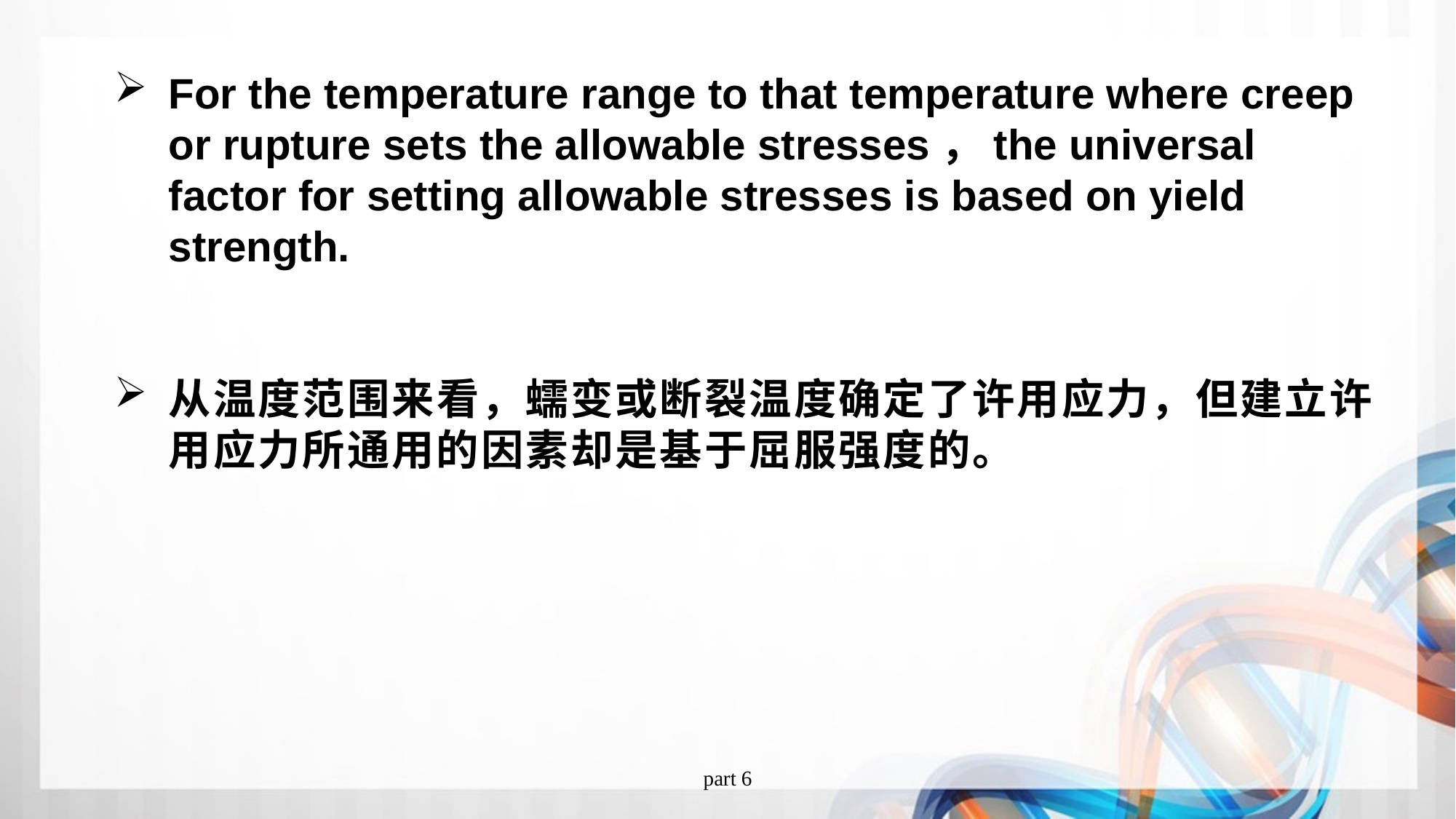

For the temperature range to that temperature where creep or rupture sets the allowable stresses，the universal factor for setting allowable stresses is based on yield strength.

从温度范围来看，蠕变或断裂温度确定了许用应力，但建立许用应力所通用的因素却是基于屈服强度的。
part 6